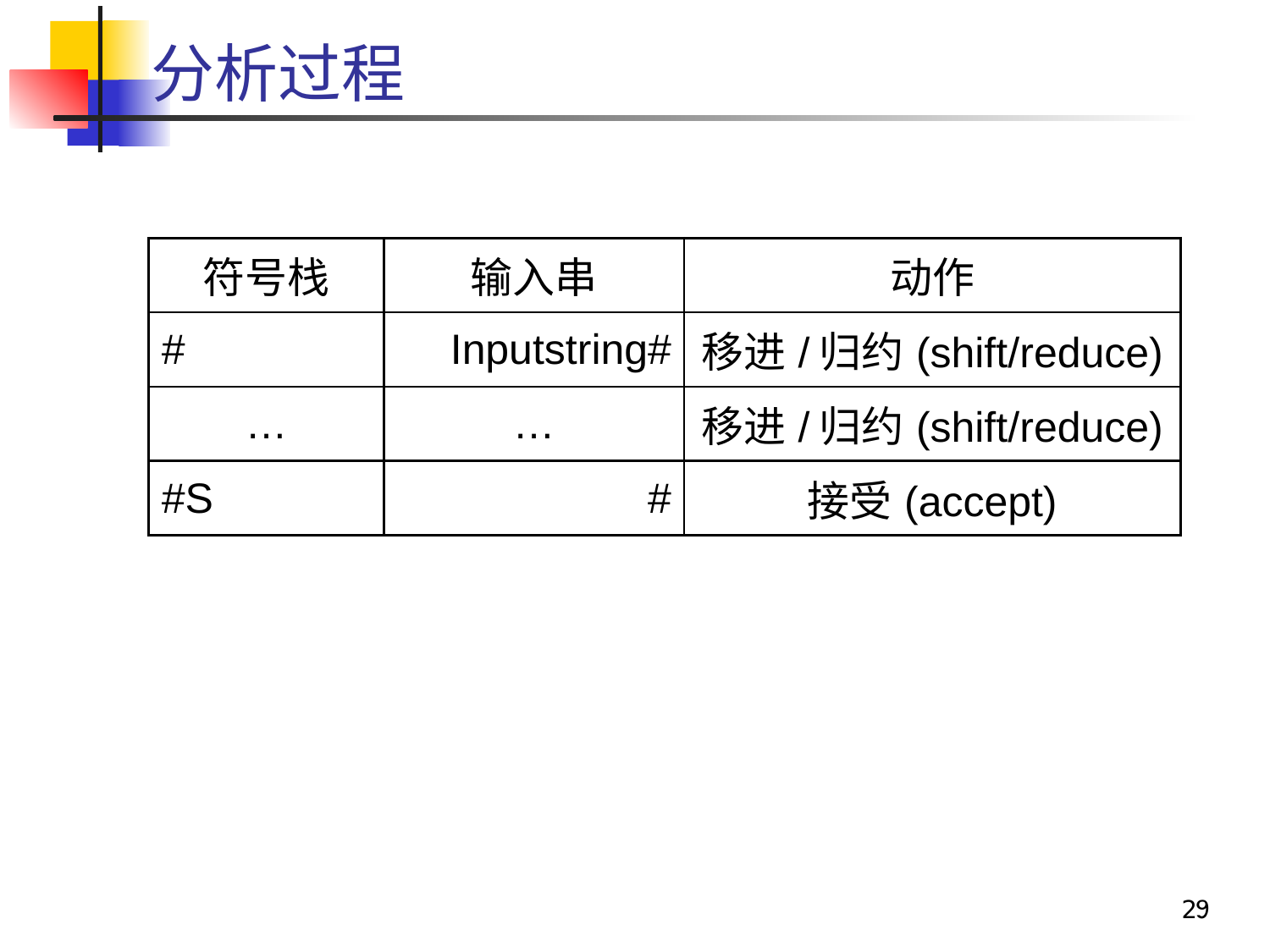

# 分析过程
| 符号栈 | 输入串 | 动作 |
| --- | --- | --- |
| # | Inputstring# | 移进/归约(shift/reduce) |
| … | … | 移进/归约(shift/reduce) |
| #S | # | 接受(accept) |
29